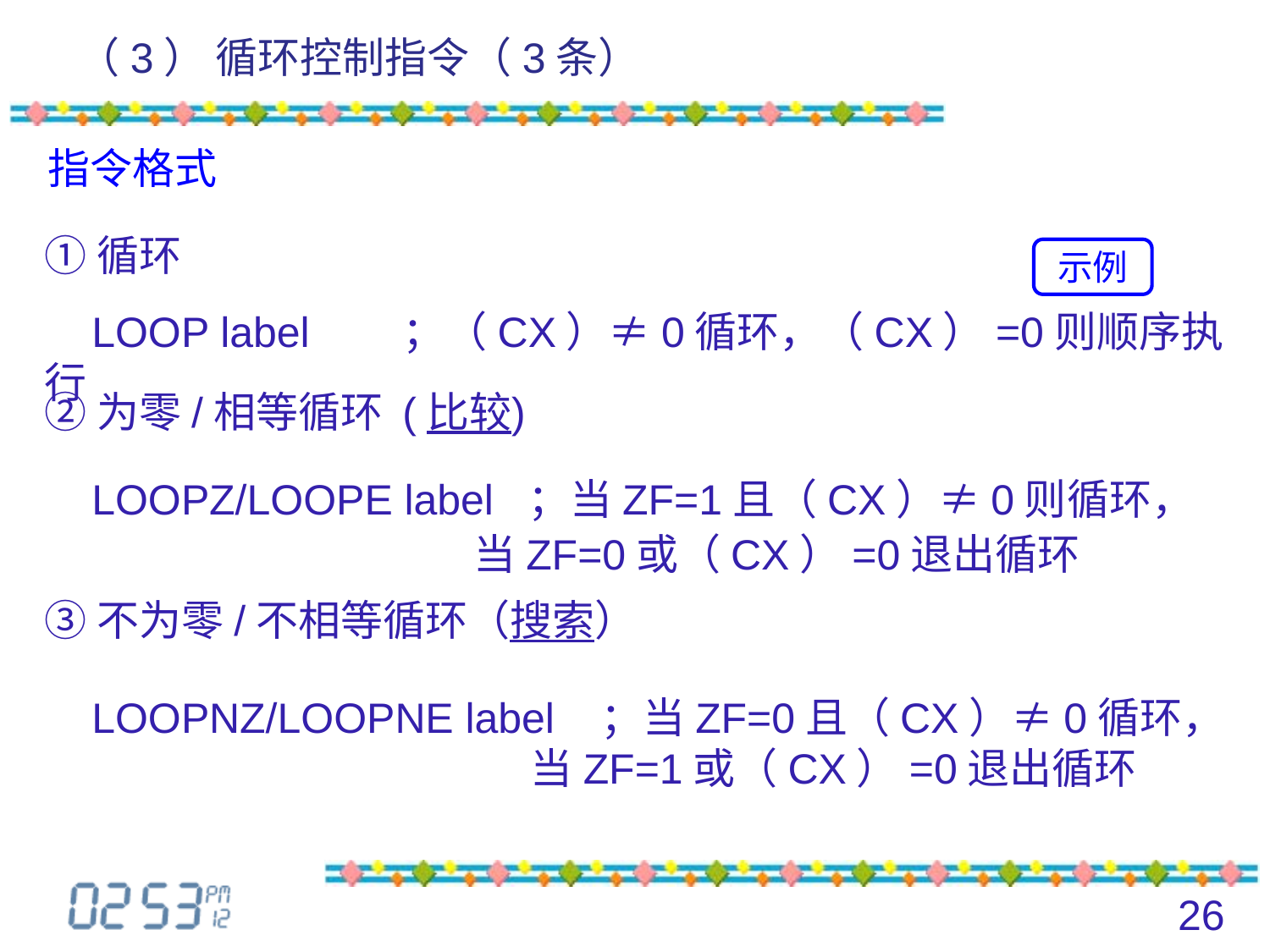

# （3） 循环控制指令（3条）
指令格式
①循环
    LOOP label       ；（CX）≠0循环，（CX）=0则顺序执行
示例
②为零/相等循环 (比较)
    LOOPZ/LOOPE label  ；当ZF=1且（CX）≠0则循环，
                                            当ZF=0或（CX）=0退出循环
③不为零/不相等循环（搜索）
    LOOPNZ/LOOPNE label   ；当ZF=0且（CX）≠0循环，
                                                  当ZF=1或（CX）=0退出循环